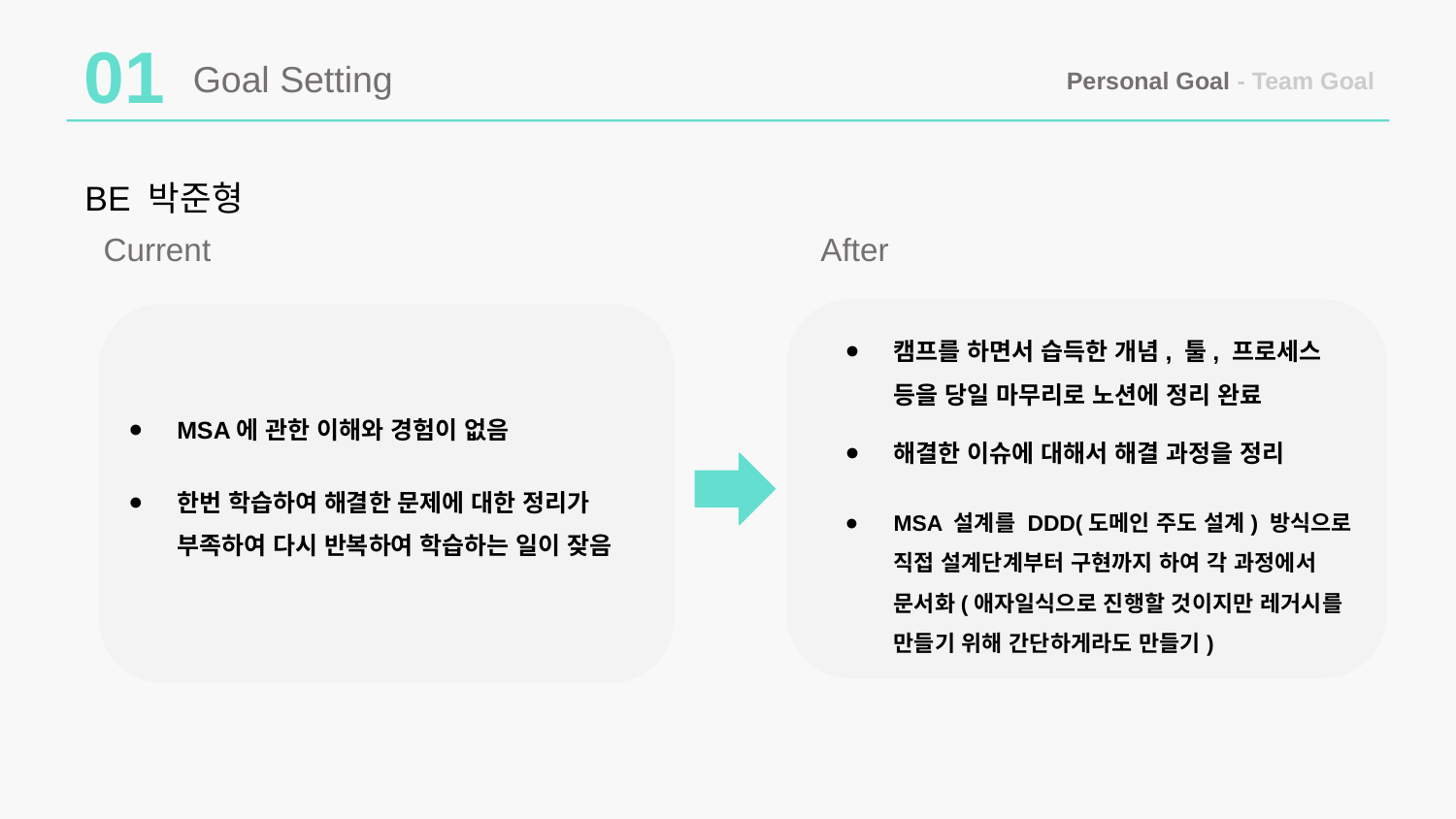

01
Goal Setting
Personal Goal - Team Goal

BE 박준형
 After
 Current
캠프를 하면서 습득한 개념, 툴, 프로세스 등을 당일 마무리로 노션에 정리 완료

해결한 이슈에 대해서 해결 과정을 정리

MSA 설계를 DDD(도메인 주도 설계) 방식으로 직접 설계단계부터 구현까지 하여 각 과정에서 문서화(애자일식으로 진행할 것이지만 레거시를 만들기 위해 간단하게라도 만들기)

MSA에 관한 이해와 경험이 없음

한번 학습하여 해결한 문제에 대한 정리가 부족하여 다시 반복하여 학습하는 일이 잦음